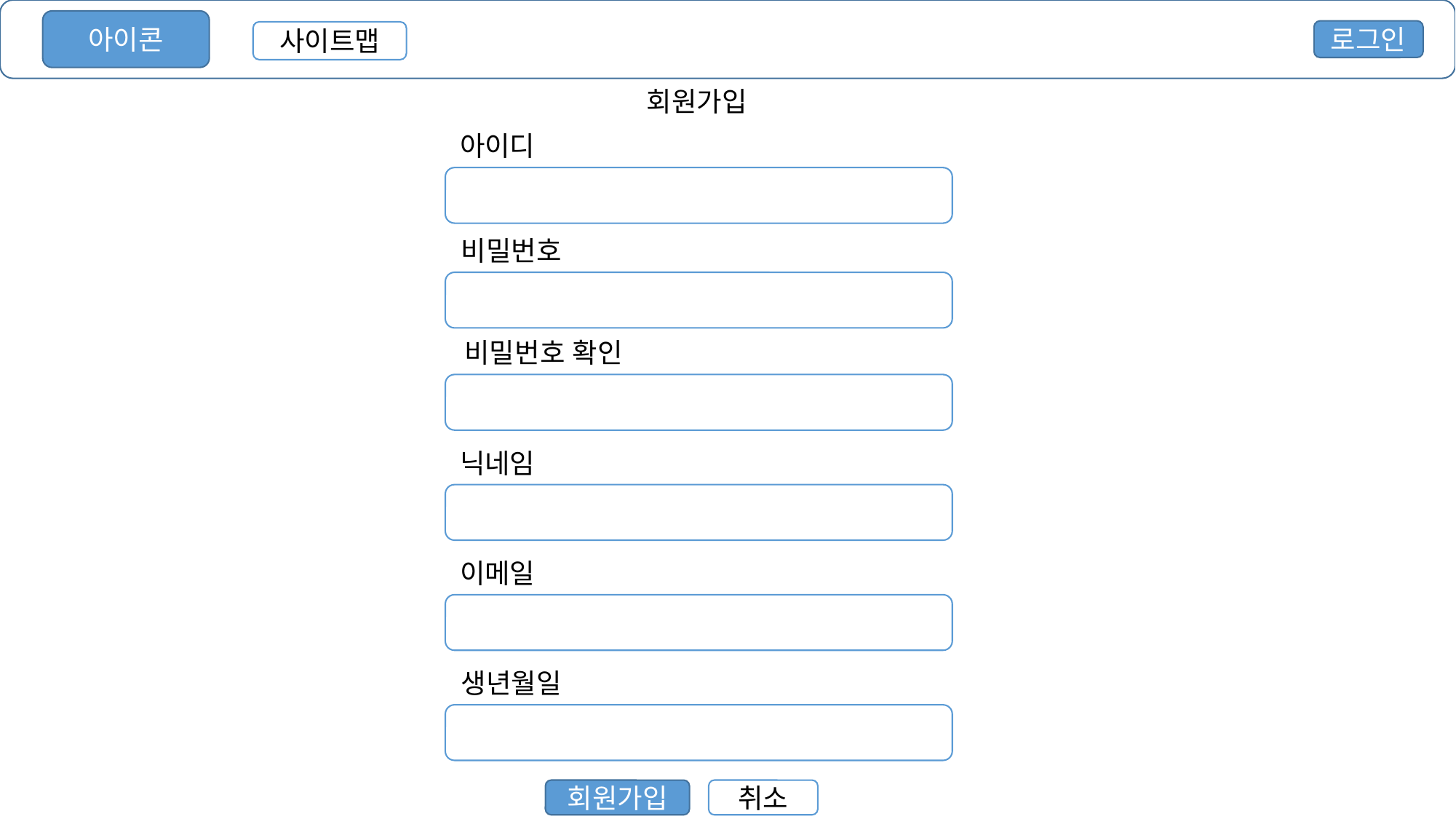

아이콘
로그인
사이트맵
회원가입
아이디

비밀번호

비밀번호 확인

닉네임

이메일

생년월일

회원가입
취소